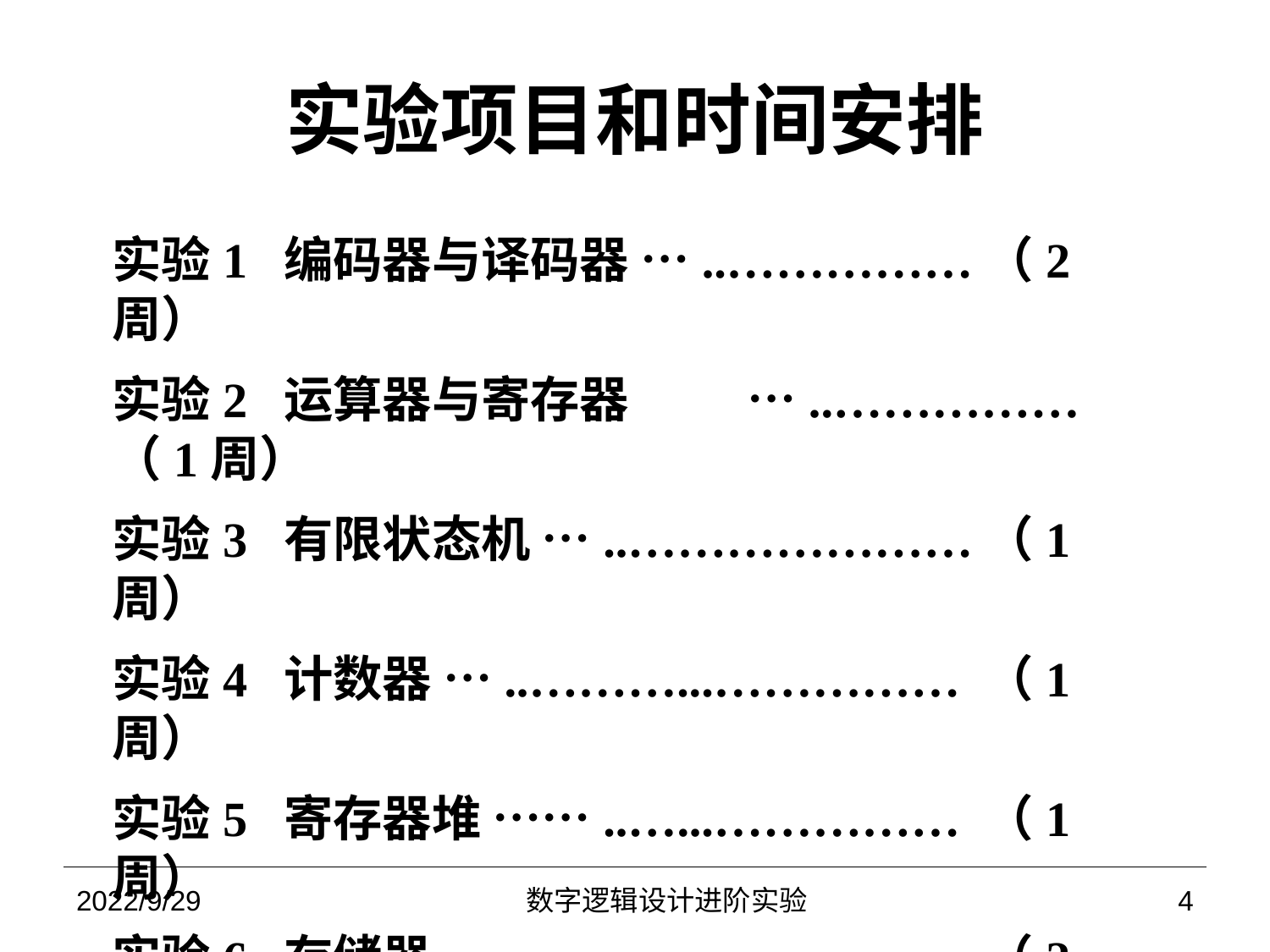

# 实验项目和时间安排
实验1  编码器与译码器 …..……………（2周）
实验2  运算器与寄存器	…..……………（1周）
实验3  有限状态机 …..…………………（1周）
实验4  计数器 …..………...…………… （1周）
实验5  寄存器堆 ……..…...…………… （1周）
实验6  存储器 …..………...…………… （2周）
实验7  综合设计 …..……...…………… （2周）
2022/9/29
数字逻辑设计进阶实验
4